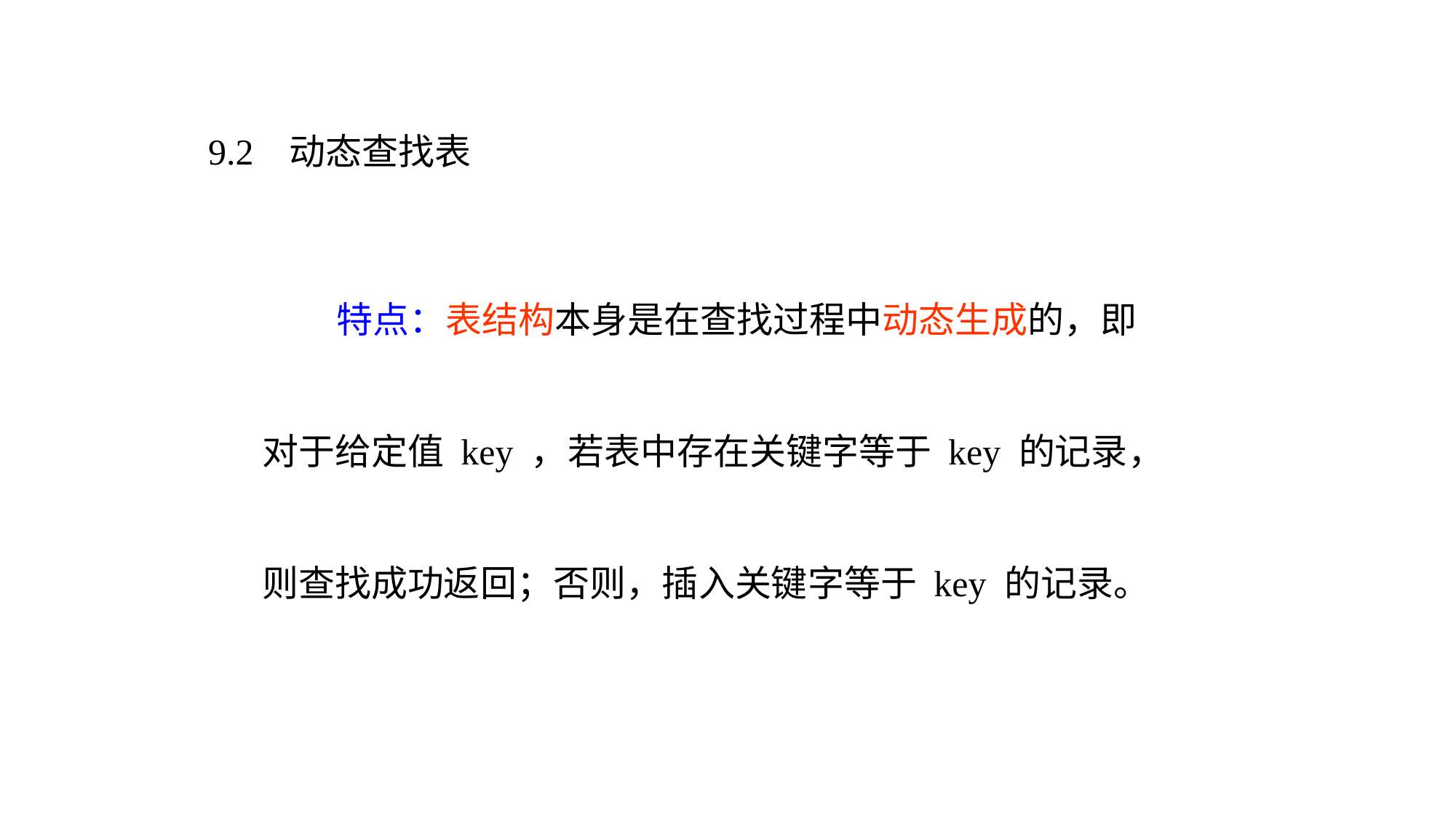

9.2   动态查找表
        特点：表结构本身是在查找过程中动态生成的，即
对于给定值 key ，若表中存在关键字等于 key 的记录，
则查找成功返回；否则，插入关键字等于 key 的记录。